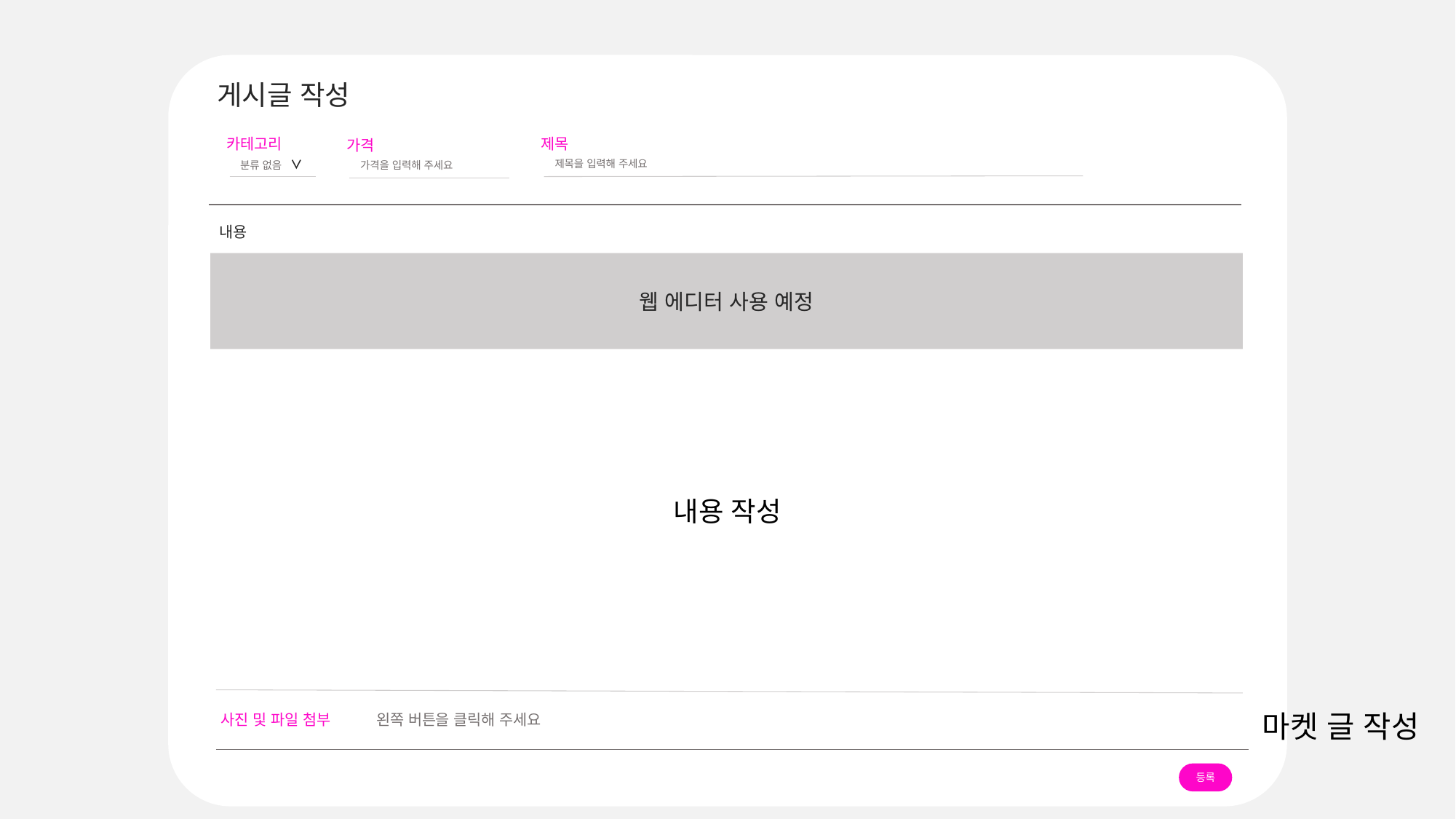

게시글 작성
카테고리
분류 없음   ∨
제목
제목을 입력해 주세요
가격
가격을 입력해 주세요
내용
웹 에디터 사용 예정
내용 작성
마켓 글 작성
사진 및 파일 첨부           왼쪽 버튼을 클릭해 주세요
등록